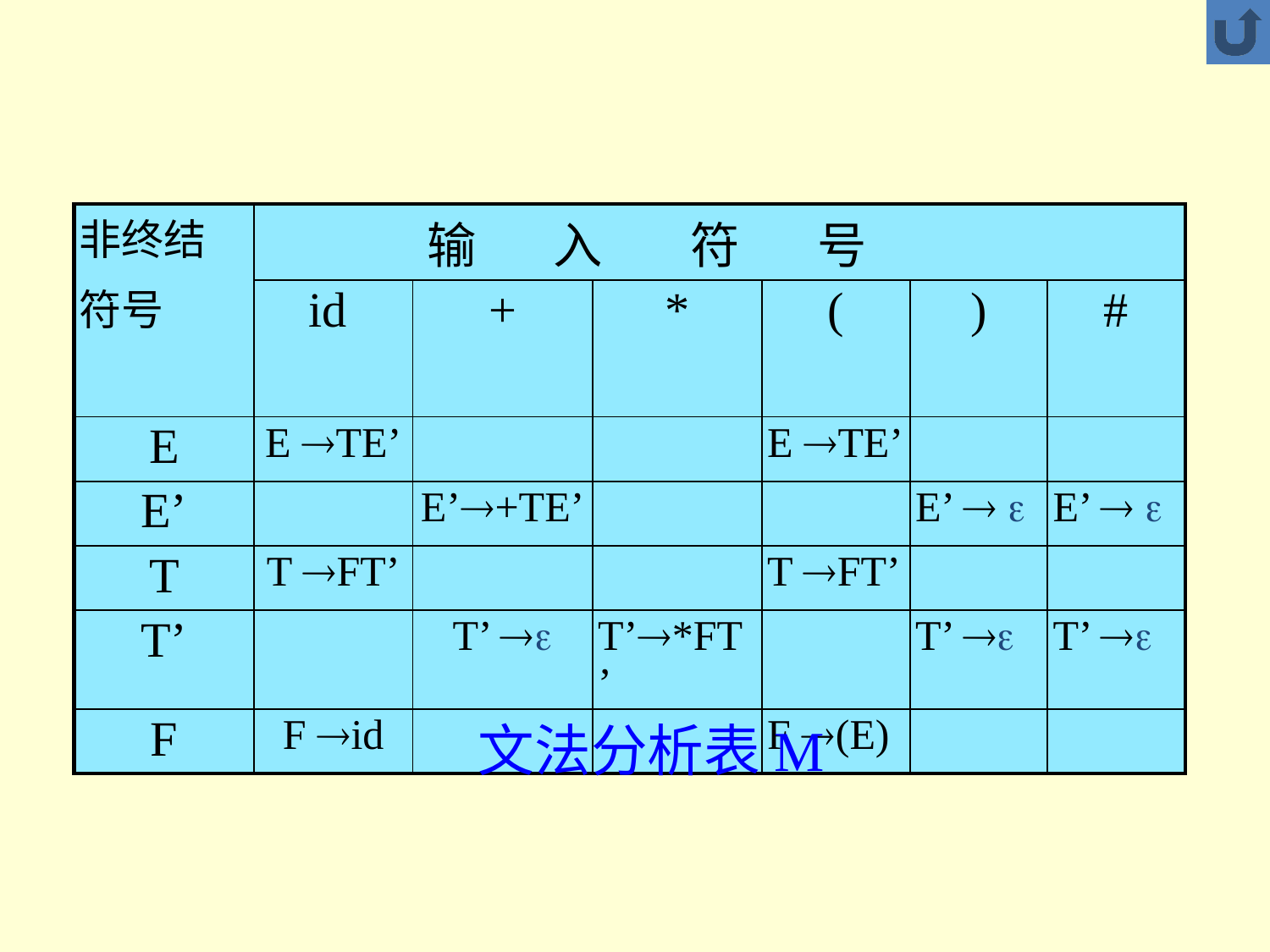

| 非终结 符号 | 输 入 符 号 |  |  |  |  |  |
| --- | --- | --- | --- | --- | --- | --- |
|  | id | + | \* | ( | ) | # |
| E | E →TE’ |  |  | E →TE’ |  |  |
| E’ |  | E’→+TE’ |  |  | E’ → ε | E’ → ε |
| T | T →FT’ |  |  | T →FT’ |  |  |
| T’ |  | T’ →ε | T’→\*FT’ |  | T’ →ε | T’ →ε |
| F | F →id |  |  | F →(E) |  |  |
文法分析表M